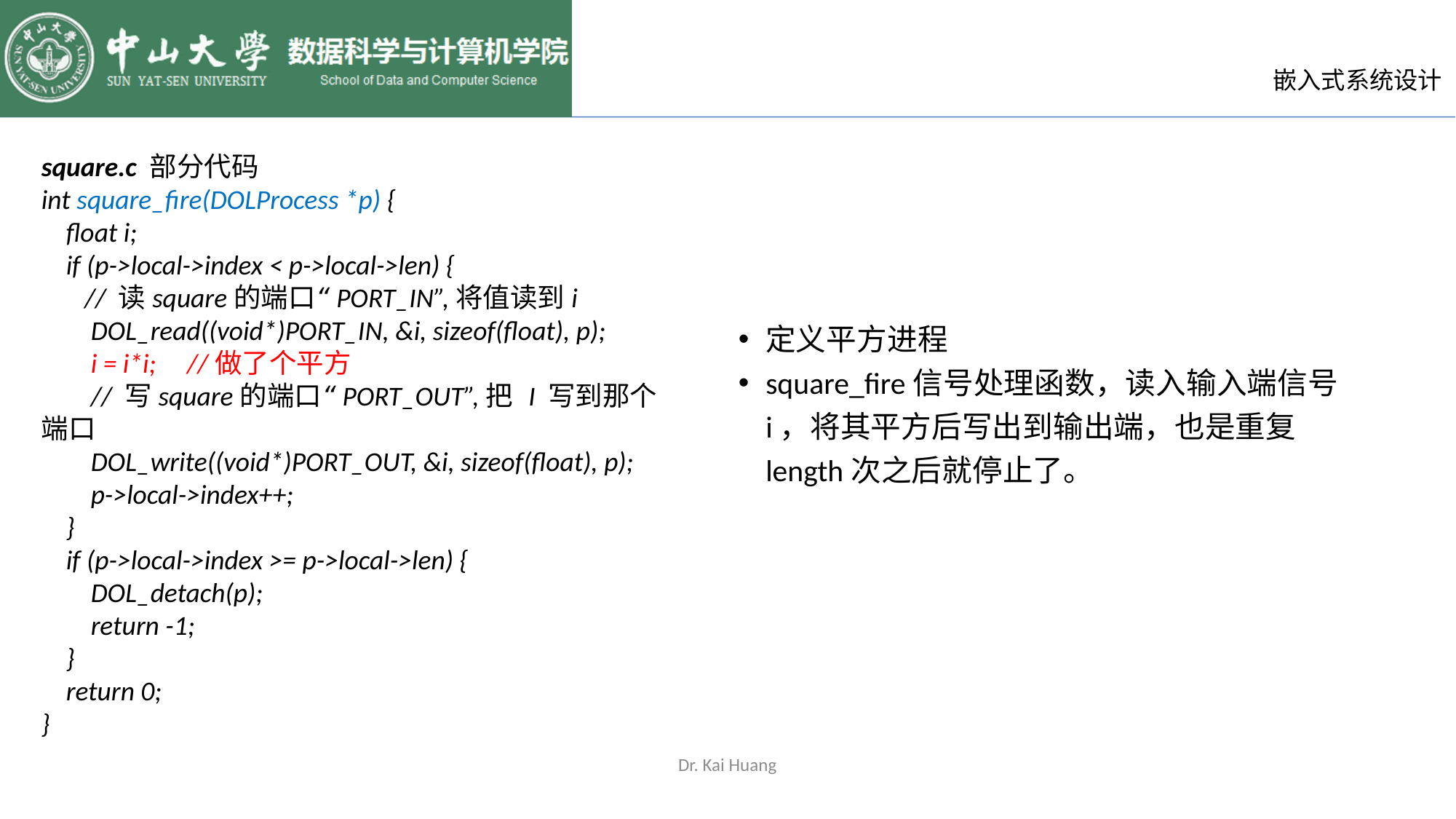

square.c 部分代码
int square_fire(DOLProcess *p) {
    float i;
    if (p->local->index < p->local->len) {
       // 读square的端口“PORT_IN”,将值读到i
        DOL_read((void*)PORT_IN, &i, sizeof(float), p);
        i = i*i;     //做了个平方
        // 写square的端口“PORT_OUT”,把 I 写到那个端口
        DOL_write((void*)PORT_OUT, &i, sizeof(float), p);
        p->local->index++;
    }
    if (p->local->index >= p->local->len) {
        DOL_detach(p);
        return -1;
    }
    return 0;
}
定义平方进程
square_fire信号处理函数，读入输入端信号i，将其平方后写出到输出端，也是重复length次之后就停止了。

Dr. Kai Huang